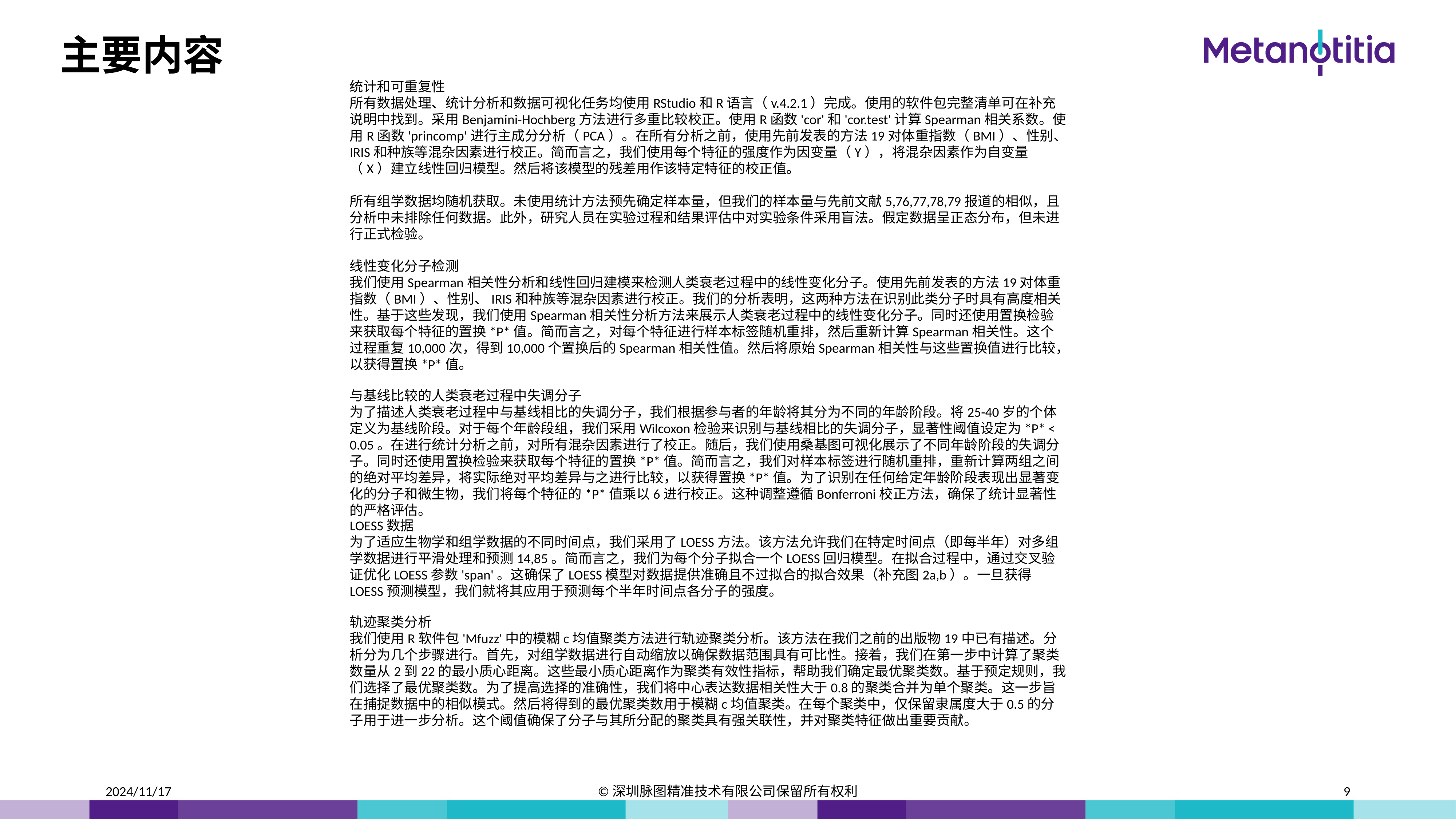

# 主要内容
统计和可重复性
所有数据处理、统计分析和数据可视化任务均使用RStudio和R语言（v.4.2.1）完成。使用的软件包完整清单可在补充说明中找到。采用Benjamini-Hochberg方法进行多重比较校正。使用R函数'cor'和'cor.test'计算Spearman相关系数。使用R函数'princomp'进行主成分分析（PCA）。在所有分析之前，使用先前发表的方法19对体重指数（BMI）、性别、IRIS和种族等混杂因素进行校正。简而言之，我们使用每个特征的强度作为因变量（Y），将混杂因素作为自变量（X）建立线性回归模型。然后将该模型的残差用作该特定特征的校正值。

所有组学数据均随机获取。未使用统计方法预先确定样本量，但我们的样本量与先前文献5,76,77,78,79报道的相似，且分析中未排除任何数据。此外，研究人员在实验过程和结果评估中对实验条件采用盲法。假定数据呈正态分布，但未进行正式检验。
线性变化分子检测
我们使用Spearman相关性分析和线性回归建模来检测人类衰老过程中的线性变化分子。使用先前发表的方法19对体重指数（BMI）、性别、IRIS和种族等混杂因素进行校正。我们的分析表明，这两种方法在识别此类分子时具有高度相关性。基于这些发现，我们使用Spearman相关性分析方法来展示人类衰老过程中的线性变化分子。同时还使用置换检验来获取每个特征的置换*P*值。简而言之，对每个特征进行样本标签随机重排，然后重新计算Spearman相关性。这个过程重复10,000次，得到10,000个置换后的Spearman相关性值。然后将原始Spearman相关性与这些置换值进行比较，以获得置换*P*值。
与基线比较的人类衰老过程中失调分子
为了描述人类衰老过程中与基线相比的失调分子，我们根据参与者的年龄将其分为不同的年龄阶段。将25-40岁的个体定义为基线阶段。对于每个年龄段组，我们采用Wilcoxon检验来识别与基线相比的失调分子，显著性阈值设定为*P* < 0.05。在进行统计分析之前，对所有混杂因素进行了校正。随后，我们使用桑基图可视化展示了不同年龄阶段的失调分子。同时还使用置换检验来获取每个特征的置换*P*值。简而言之，我们对样本标签进行随机重排，重新计算两组之间的绝对平均差异，将实际绝对平均差异与之进行比较，以获得置换*P*值。为了识别在任何给定年龄阶段表现出显著变化的分子和微生物，我们将每个特征的*P*值乘以6进行校正。这种调整遵循Bonferroni校正方法，确保了统计显著性的严格评估。
LOESS数据
为了适应生物学和组学数据的不同时间点，我们采用了LOESS方法。该方法允许我们在特定时间点（即每半年）对多组学数据进行平滑处理和预测14,85。简而言之，我们为每个分子拟合一个LOESS回归模型。在拟合过程中，通过交叉验证优化LOESS参数'span'。这确保了LOESS模型对数据提供准确且不过拟合的拟合效果（补充图2a,b）。一旦获得LOESS预测模型，我们就将其应用于预测每个半年时间点各分子的强度。
轨迹聚类分析
我们使用R软件包'Mfuzz'中的模糊c均值聚类方法进行轨迹聚类分析。该方法在我们之前的出版物19中已有描述。分析分为几个步骤进行。首先，对组学数据进行自动缩放以确保数据范围具有可比性。接着，我们在第一步中计算了聚类数量从2到22的最小质心距离。这些最小质心距离作为聚类有效性指标，帮助我们确定最优聚类数。基于预定规则，我们选择了最优聚类数。为了提高选择的准确性，我们将中心表达数据相关性大于0.8的聚类合并为单个聚类。这一步旨在捕捉数据中的相似模式。然后将得到的最优聚类数用于模糊c均值聚类。在每个聚类中，仅保留隶属度大于0.5的分子用于进一步分析。这个阈值确保了分子与其所分配的聚类具有强关联性，并对聚类特征做出重要贡献。
2024/11/17
©深圳脉图精准技术有限公司保留所有权利
9